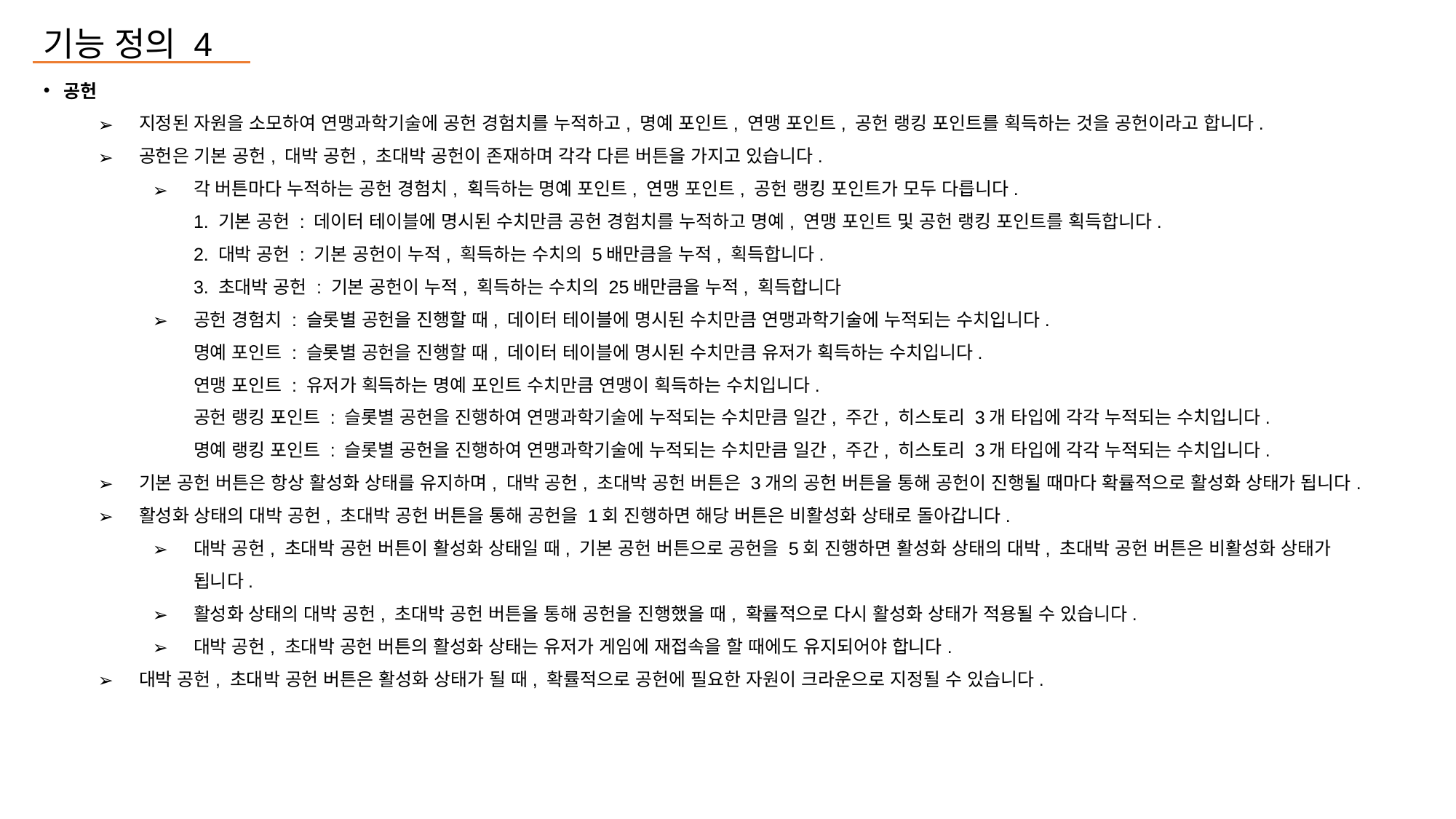

기능 정의 4
공헌
지정된 자원을 소모하여 연맹과학기술에 공헌 경험치를 누적하고, 명예 포인트, 연맹 포인트, 공헌 랭킹 포인트를 획득하는 것을 공헌이라고 합니다.
공헌은 기본 공헌, 대박 공헌, 초대박 공헌이 존재하며 각각 다른 버튼을 가지고 있습니다.
각 버튼마다 누적하는 공헌 경험치, 획득하는 명예 포인트, 연맹 포인트, 공헌 랭킹 포인트가 모두 다릅니다.
1. 기본 공헌 : 데이터 테이블에 명시된 수치만큼 공헌 경험치를 누적하고 명예, 연맹 포인트 및 공헌 랭킹 포인트를 획득합니다.
2. 대박 공헌 : 기본 공헌이 누적, 획득하는 수치의 5배만큼을 누적, 획득합니다.
3. 초대박 공헌 : 기본 공헌이 누적, 획득하는 수치의 25배만큼을 누적, 획득합니다
공헌 경험치 : 슬롯별 공헌을 진행할 때, 데이터 테이블에 명시된 수치만큼 연맹과학기술에 누적되는 수치입니다.
명예 포인트 : 슬롯별 공헌을 진행할 때, 데이터 테이블에 명시된 수치만큼 유저가 획득하는 수치입니다.
연맹 포인트 : 유저가 획득하는 명예 포인트 수치만큼 연맹이 획득하는 수치입니다.
공헌 랭킹 포인트 : 슬롯별 공헌을 진행하여 연맹과학기술에 누적되는 수치만큼 일간, 주간, 히스토리 3개 타입에 각각 누적되는 수치입니다.
명예 랭킹 포인트 : 슬롯별 공헌을 진행하여 연맹과학기술에 누적되는 수치만큼 일간, 주간, 히스토리 3개 타입에 각각 누적되는 수치입니다.
기본 공헌 버튼은 항상 활성화 상태를 유지하며, 대박 공헌, 초대박 공헌 버튼은 3개의 공헌 버튼을 통해 공헌이 진행될 때마다 확률적으로 활성화 상태가 됩니다.
활성화 상태의 대박 공헌, 초대박 공헌 버튼을 통해 공헌을 1회 진행하면 해당 버튼은 비활성화 상태로 돌아갑니다.
대박 공헌, 초대박 공헌 버튼이 활성화 상태일 때, 기본 공헌 버튼으로 공헌을 5회 진행하면 활성화 상태의 대박, 초대박 공헌 버튼은 비활성화 상태가
됩니다.
활성화 상태의 대박 공헌, 초대박 공헌 버튼을 통해 공헌을 진행했을 때, 확률적으로 다시 활성화 상태가 적용될 수 있습니다.
대박 공헌, 초대박 공헌 버튼의 활성화 상태는 유저가 게임에 재접속을 할 때에도 유지되어야 합니다.
대박 공헌, 초대박 공헌 버튼은 활성화 상태가 될 때, 확률적으로 공헌에 필요한 자원이 크라운으로 지정될 수 있습니다.